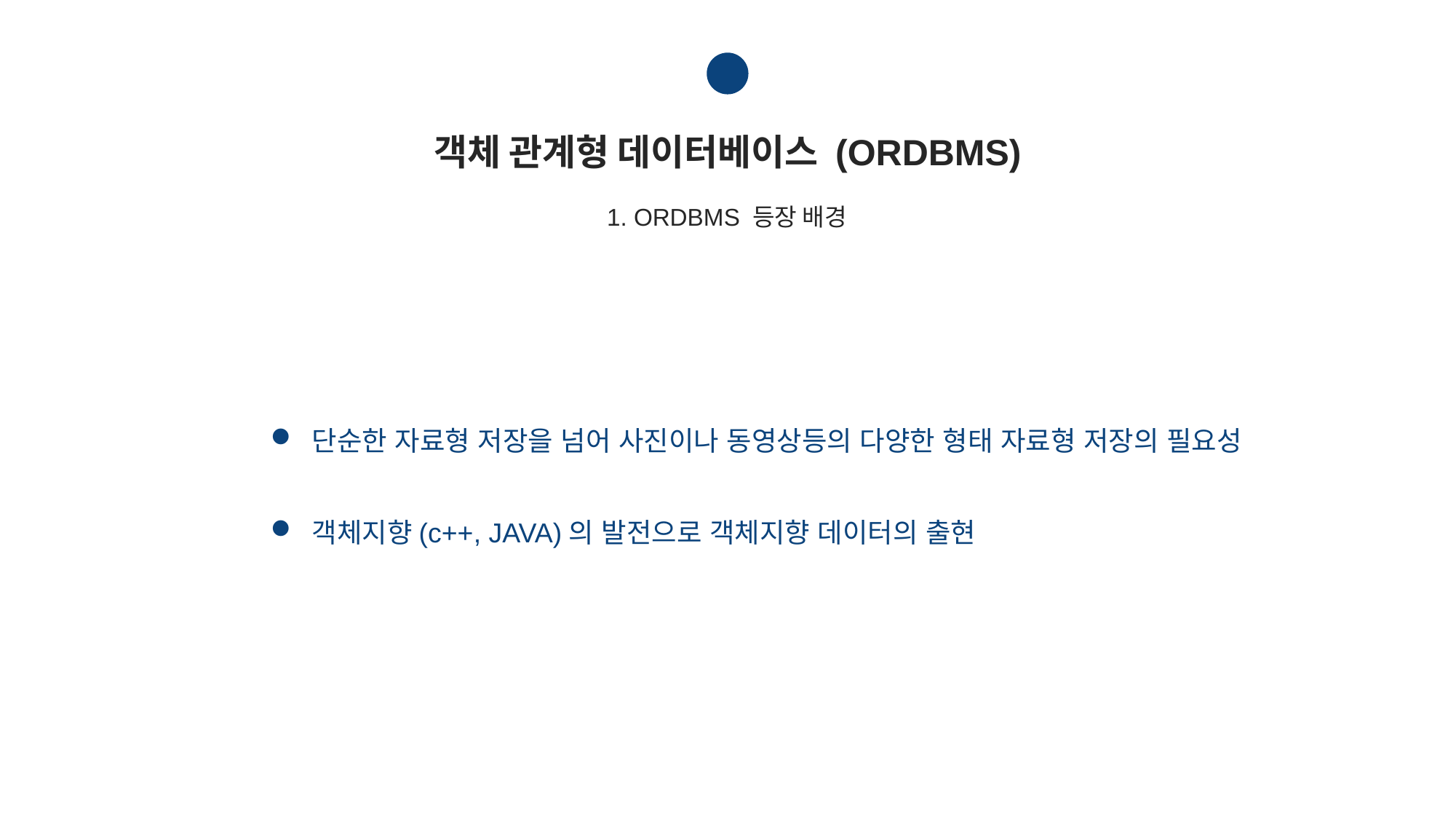

2
객체 관계형 데이터베이스 (ORDBMS)
1. ORDBMS 등장 배경
 단순한 자료형 저장을 넘어 사진이나 동영상등의 다양한 형태 자료형 저장의 필요성

 객체지향(c++, JAVA)의 발전으로 객체지향 데이터의 출현